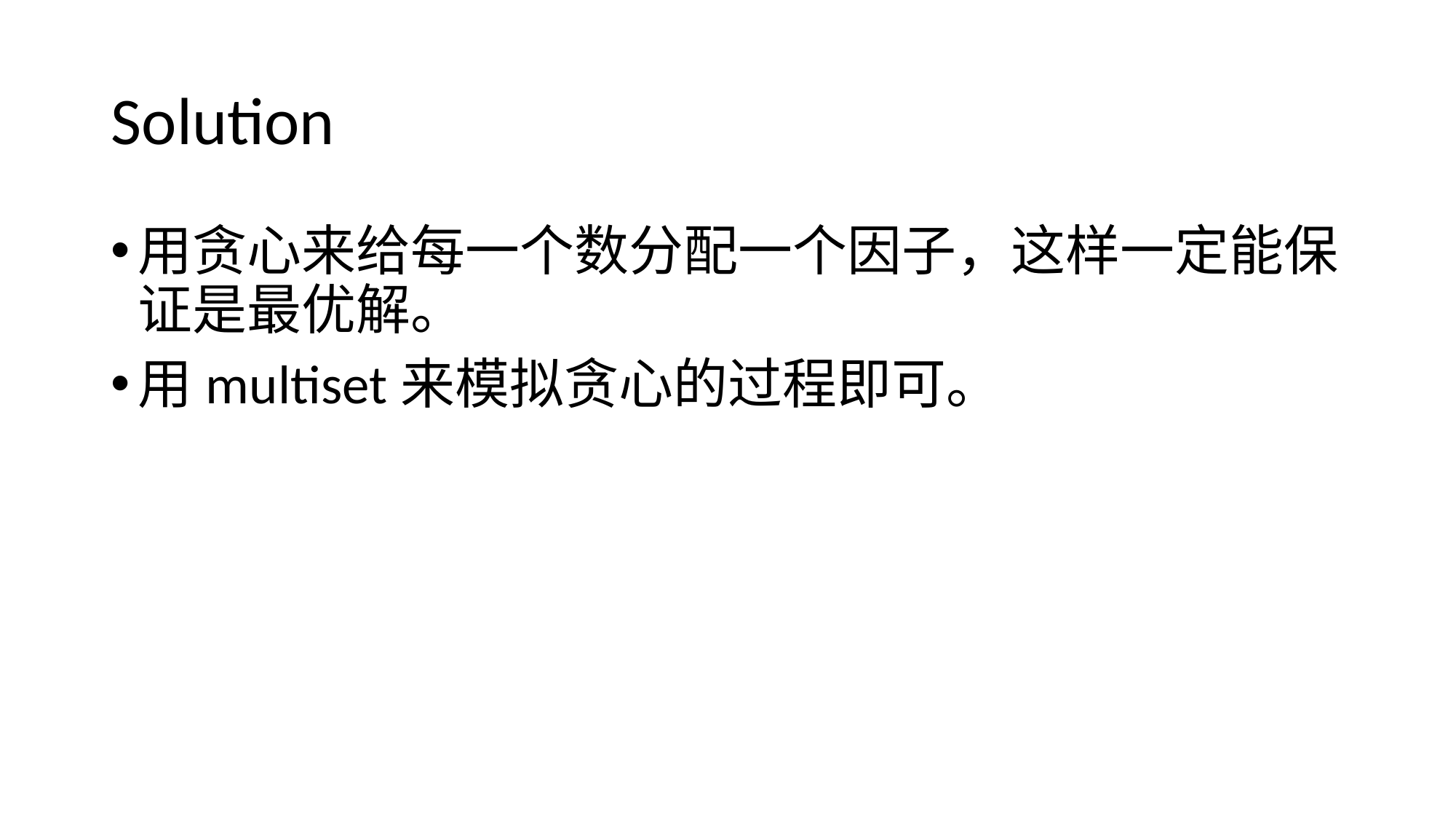

# Solution
用贪心来给每一个数分配一个因子，这样一定能保证是最优解。
用multiset来模拟贪心的过程即可。